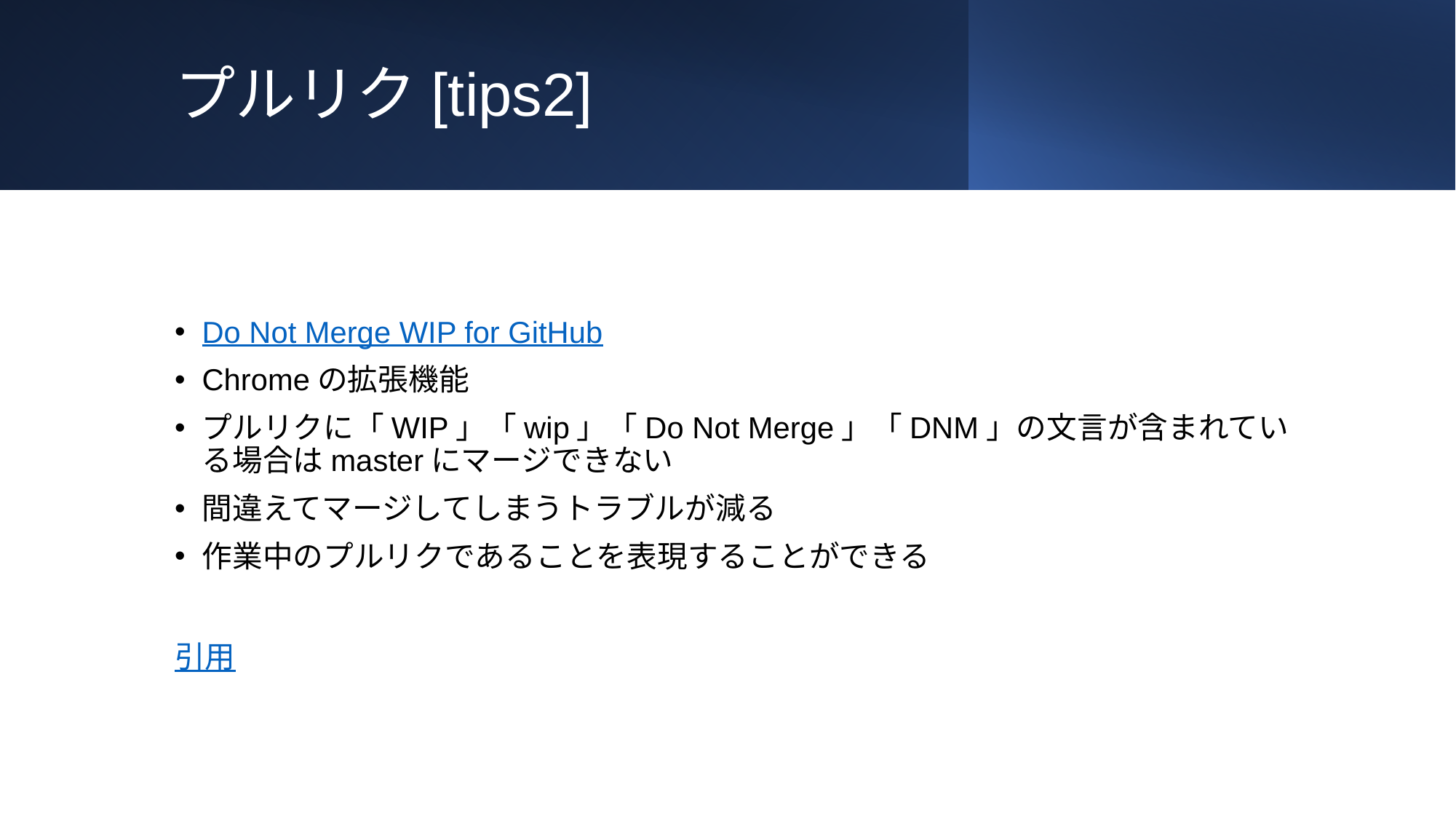

# プルリク[tips2]
Do Not Merge WIP for GitHub
Chromeの拡張機能
プルリクに「WIP」「wip」「Do Not Merge」「DNM」の文言が含まれている場合はmasterにマージできない
間違えてマージしてしまうトラブルが減る
作業中のプルリクであることを表現することができる

引用